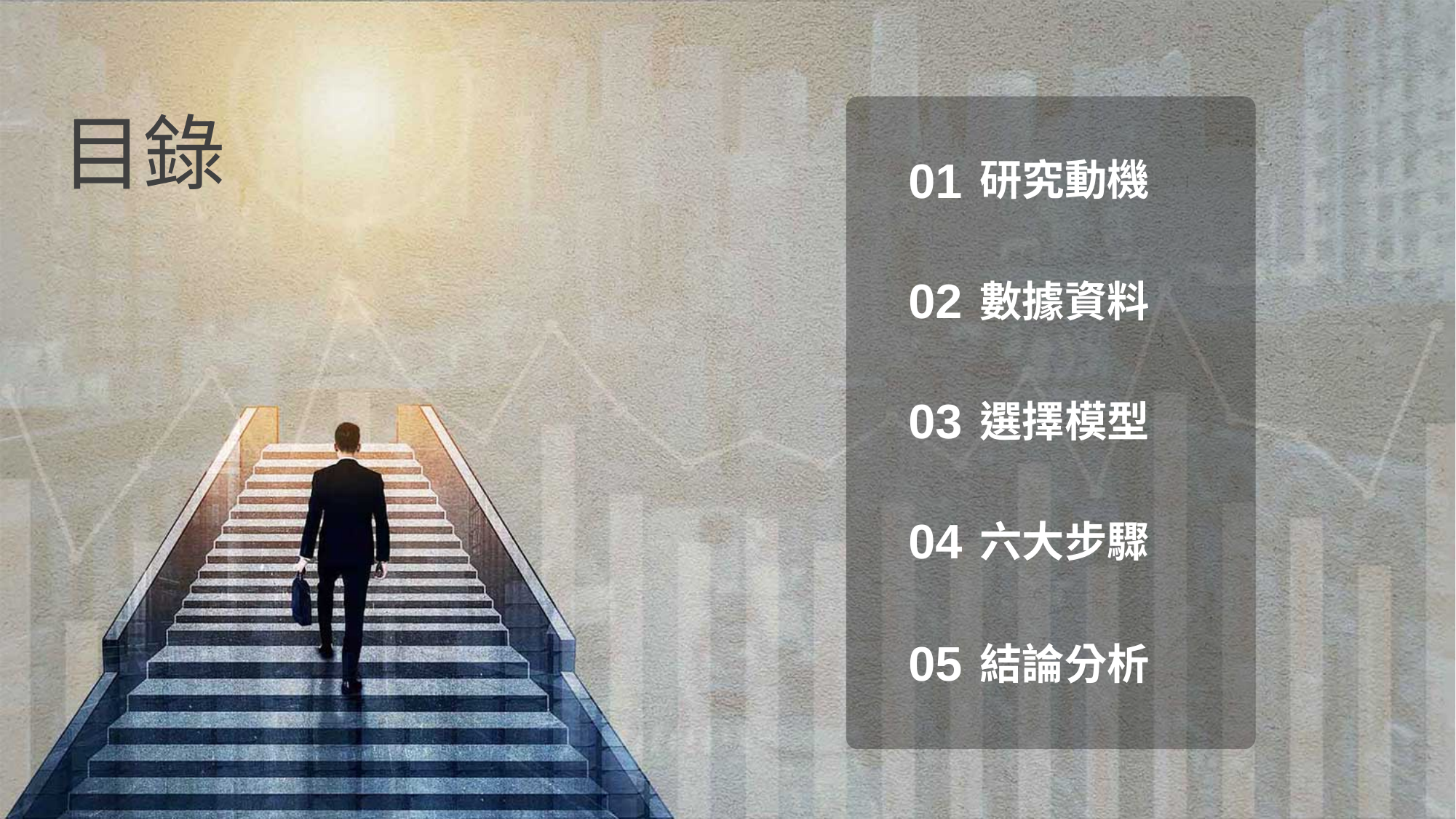

目錄

01
研究動機
02
數據資料
03
選擇模型
04
六大步驟
05
結論分析